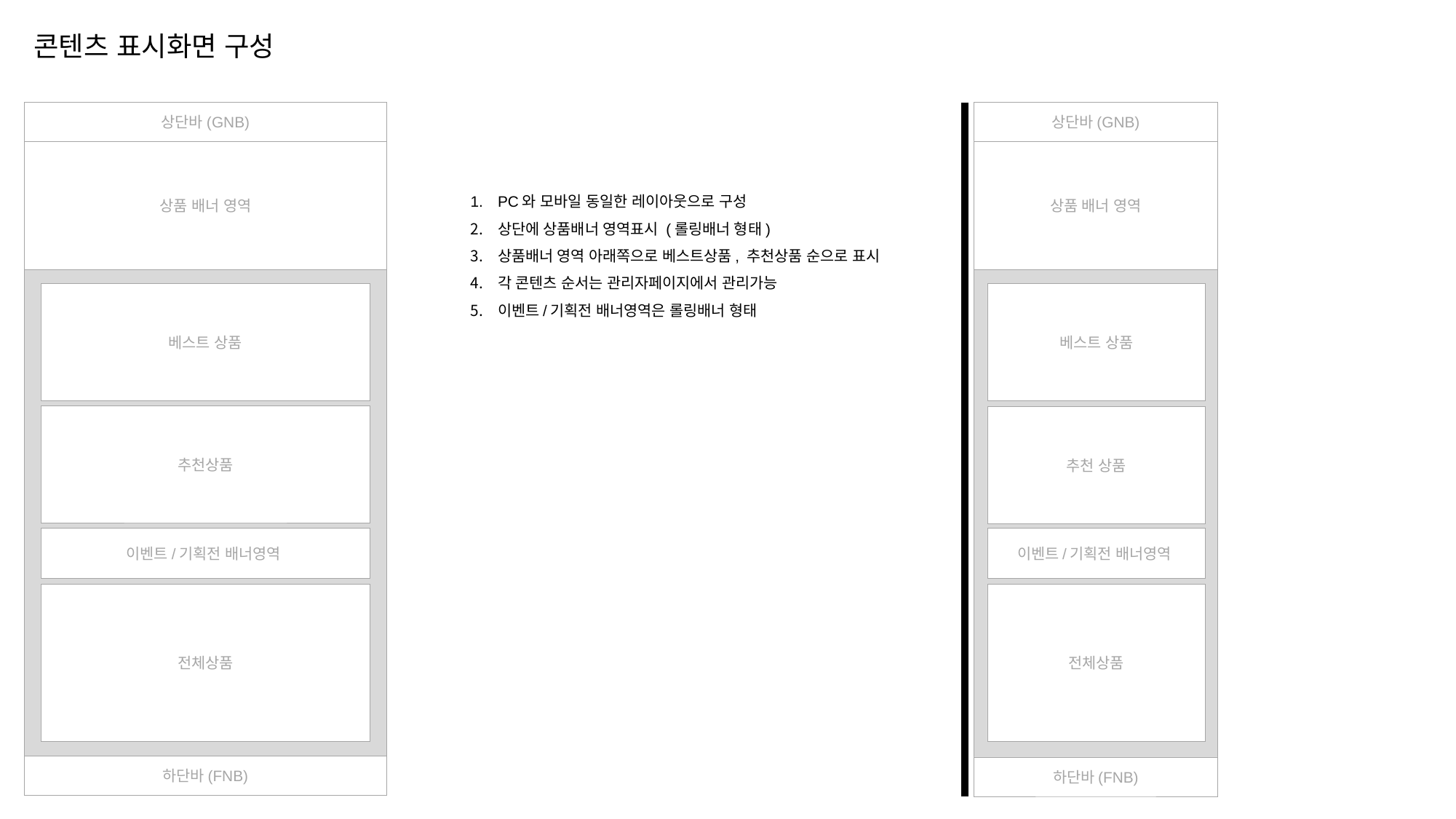

콘텐츠 표시화면 구성
상단바(GNB)
상단바(GNB)
상품 배너 영역
상품 배너 영역
PC와 모바일 동일한 레이아웃으로 구성
상단에 상품배너 영역표시 (롤링배너 형태)
상품배너 영역 아래쪽으로 베스트상품, 추천상품 순으로 표시
각 콘텐츠 순서는 관리자페이지에서 관리가능
이벤트/기획전 배너영역은 롤링배너 형태

베스트 상품
베스트 상품
추천상품
추천 상품
이벤트/기획전 배너영역
이벤트/기획전 배너영역
전체상품
전체상품
하단바(FNB)
하단바(FNB)